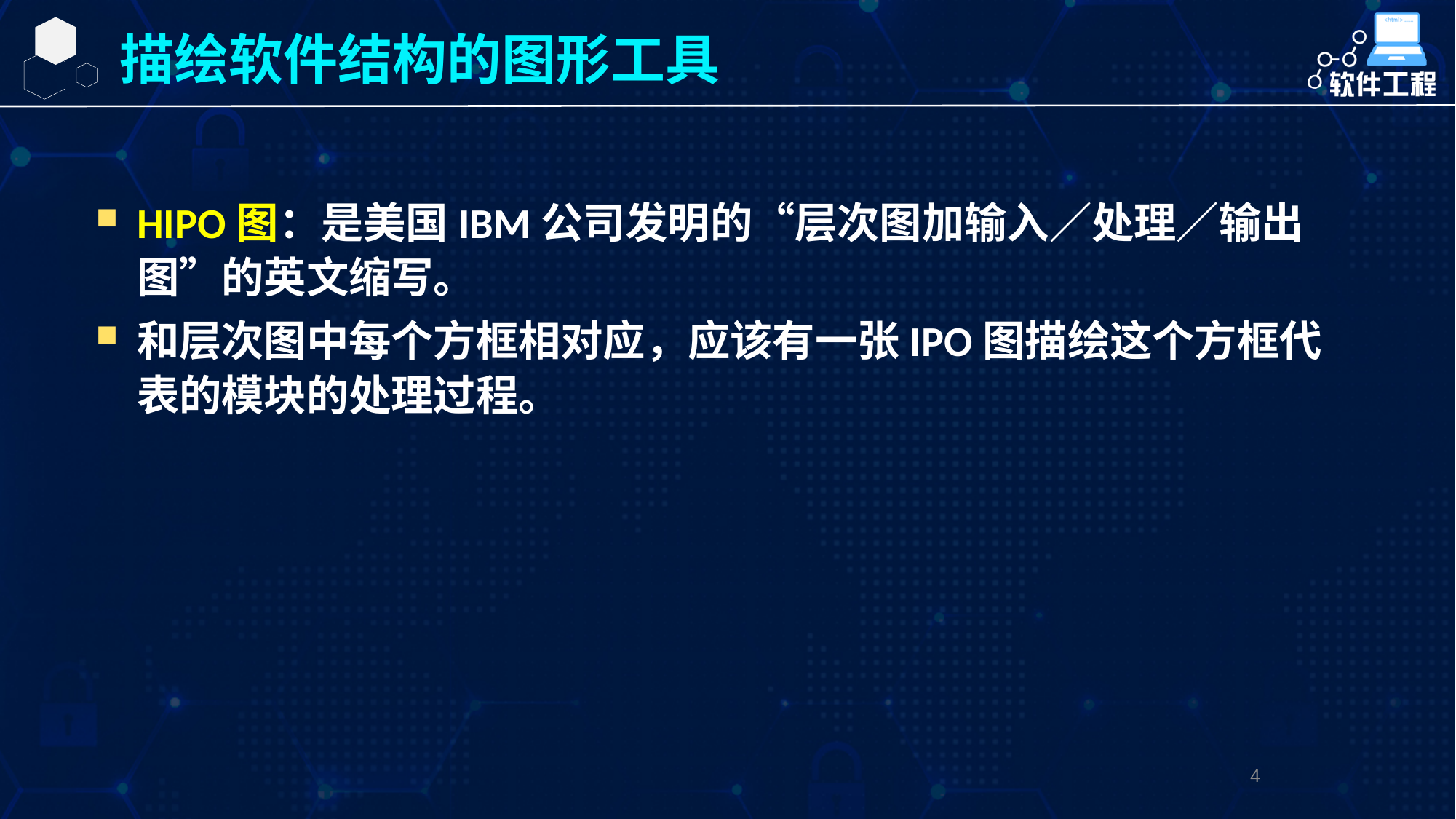

描绘软件结构的图形工具
HIPO图：是美国IBM公司发明的“层次图加输入／处理／输出图”的英文缩写。
和层次图中每个方框相对应，应该有一张IPO图描绘这个方框代表的模块的处理过程。
4